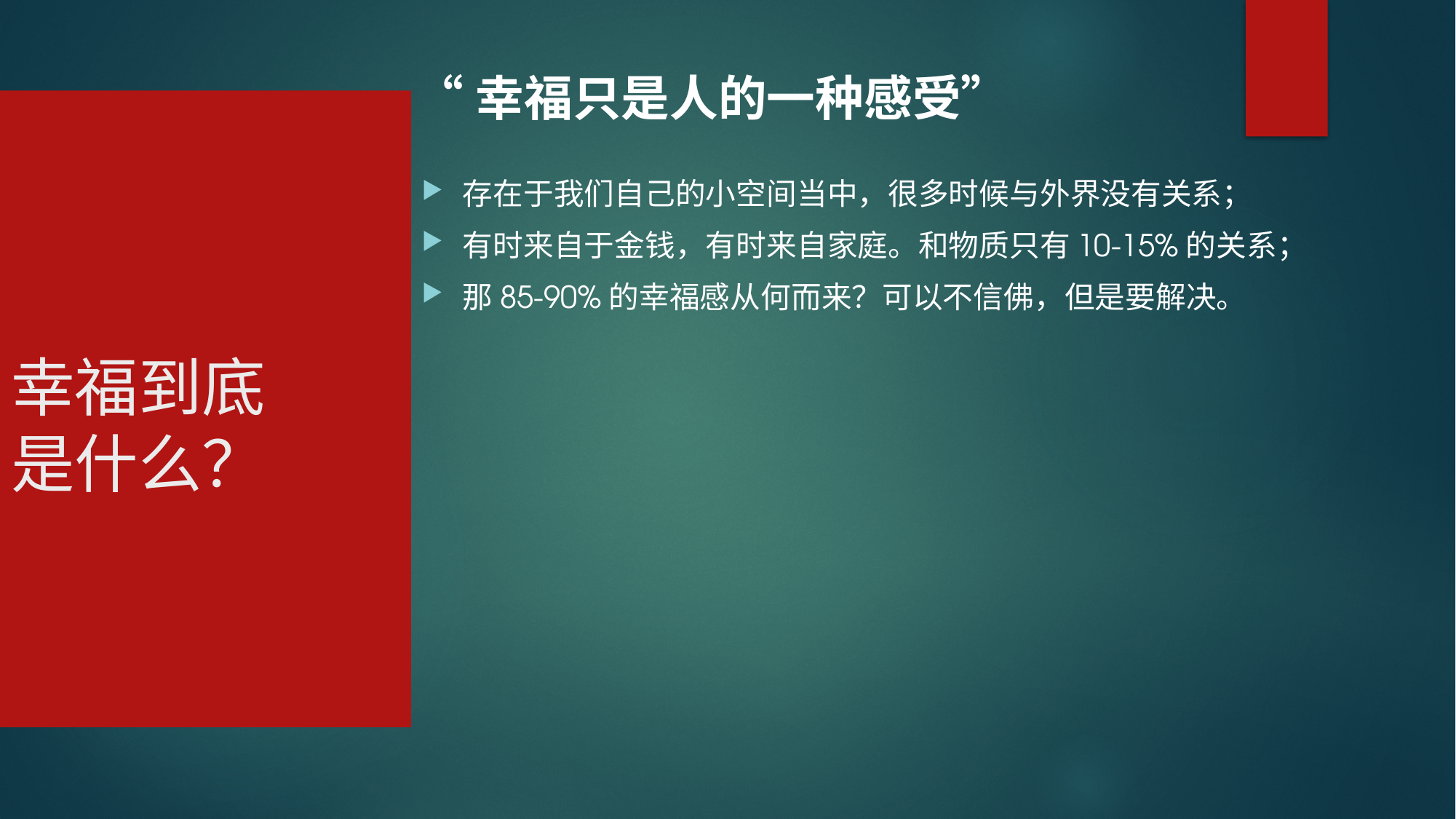

“幸福只是人的一种感受”
存在于我们自己的小空间当中，很多时候与外界没有关系；
有时来自于金钱，有时来自家庭。和物质只有10-15%的关系；
那85-90%的幸福感从何而来？可以不信佛，但是要解决。

# 幸福到底是什么？